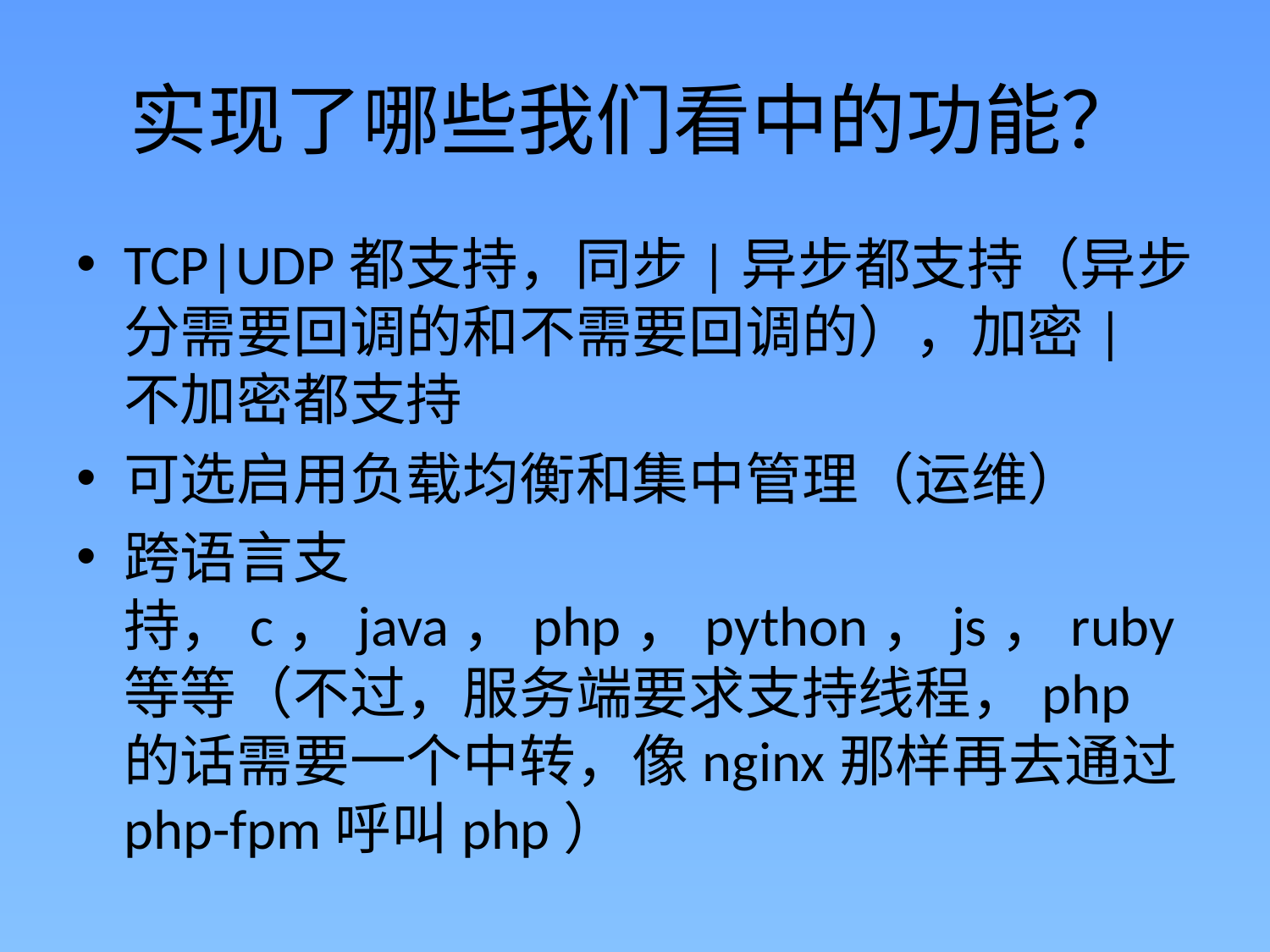

# 实现了哪些我们看中的功能？
TCP|UDP都支持，同步|异步都支持（异步分需要回调的和不需要回调的），加密|不加密都支持
可选启用负载均衡和集中管理（运维）
跨语言支持，c，java，php，python，js，ruby等等（不过，服务端要求支持线程，php的话需要一个中转，像nginx那样再去通过php-fpm呼叫php）